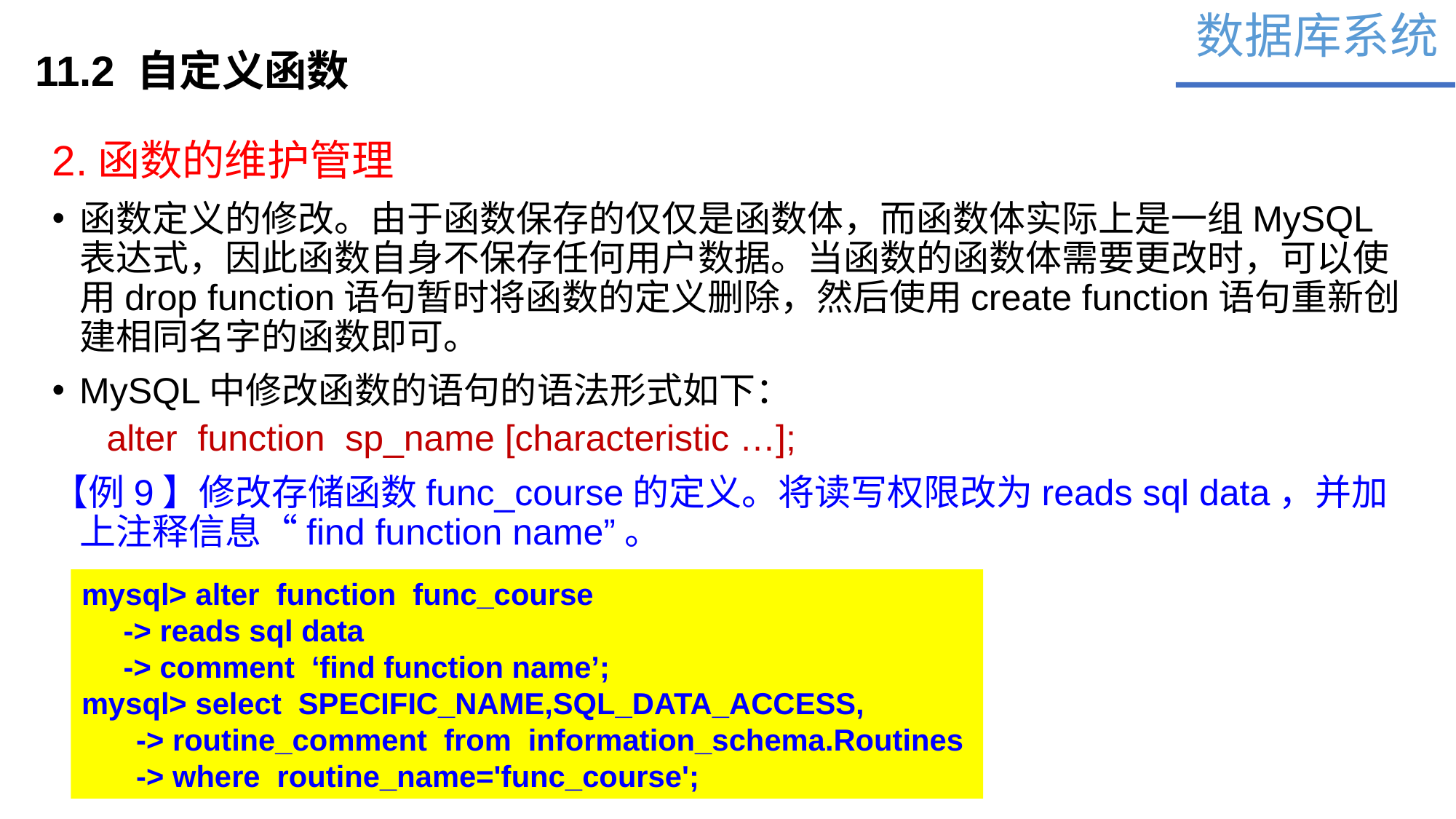

数据库系统
11.2 自定义函数

2.函数的维护管理
函数定义的修改。由于函数保存的仅仅是函数体，而函数体实际上是一组MySQL表达式，因此函数自身不保存任何用户数据。当函数的函数体需要更改时，可以使用drop function语句暂时将函数的定义删除，然后使用create function语句重新创建相同名字的函数即可。
MySQL中修改函数的语句的语法形式如下：
alter  function  sp_name [characteristic …];
【例9】修改存储函数func_course的定义。将读写权限改为reads sql data，并加上注释信息“find function name”。
mysql> alter  function  func_course
     -> reads sql data
     -> comment  ‘find function name’;
mysql> select  SPECIFIC_NAME,SQL_DATA_ACCESS,
-> routine_comment  from  information_schema.Routines
-> where  routine_name='func_course';